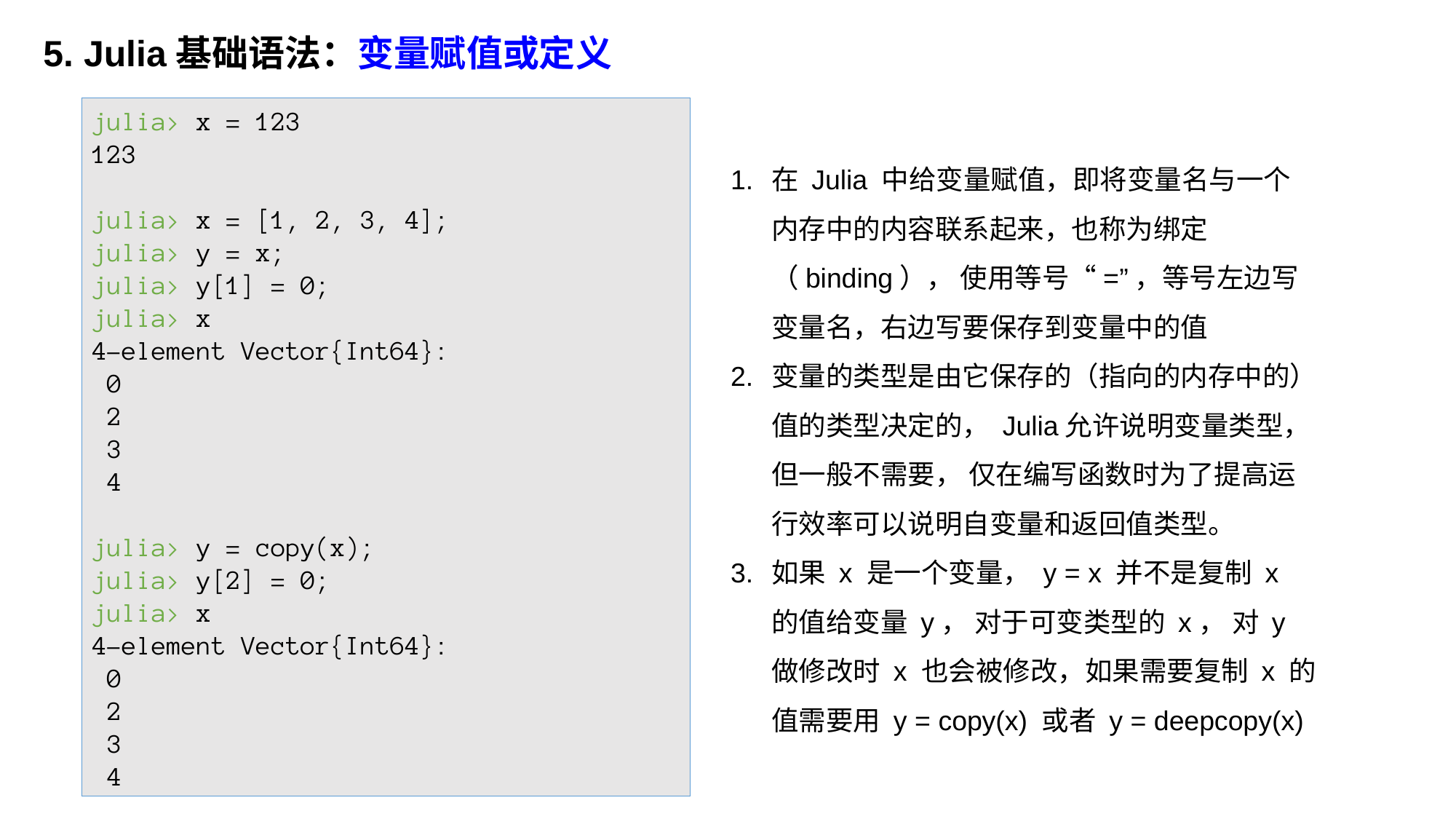

5. Julia基础语法：变量赋值或定义
julia> x = 123
123

julia> x = [1, 2, 3, 4];
julia> y = x;
julia> y[1] = 0;
julia> x
4-element Vector{Int64}:
 0
 2
 3
 4

julia> y = copy(x);
julia> y[2] = 0;
julia> x
4-element Vector{Int64}:
 0
 2
 3
 4
在 Julia 中给变量赋值，即将变量名与一个内存中的内容联系起来，也称为绑定（binding）， 使用等号“=”，等号左边写变量名，右边写要保存到变量中的值
变量的类型是由它保存的（指向的内存中的）值的类型决定的， Julia允许说明变量类型，但一般不需要， 仅在编写函数时为了提高运行效率可以说明自变量和返回值类型。
如果 x 是一个变量， y = x 并不是复制 x 的值给变量 y， 对于可变类型的 x， 对 y 做修改时 x 也会被修改，如果需要复制 x 的值需要用 y = copy(x) 或者 y = deepcopy(x)